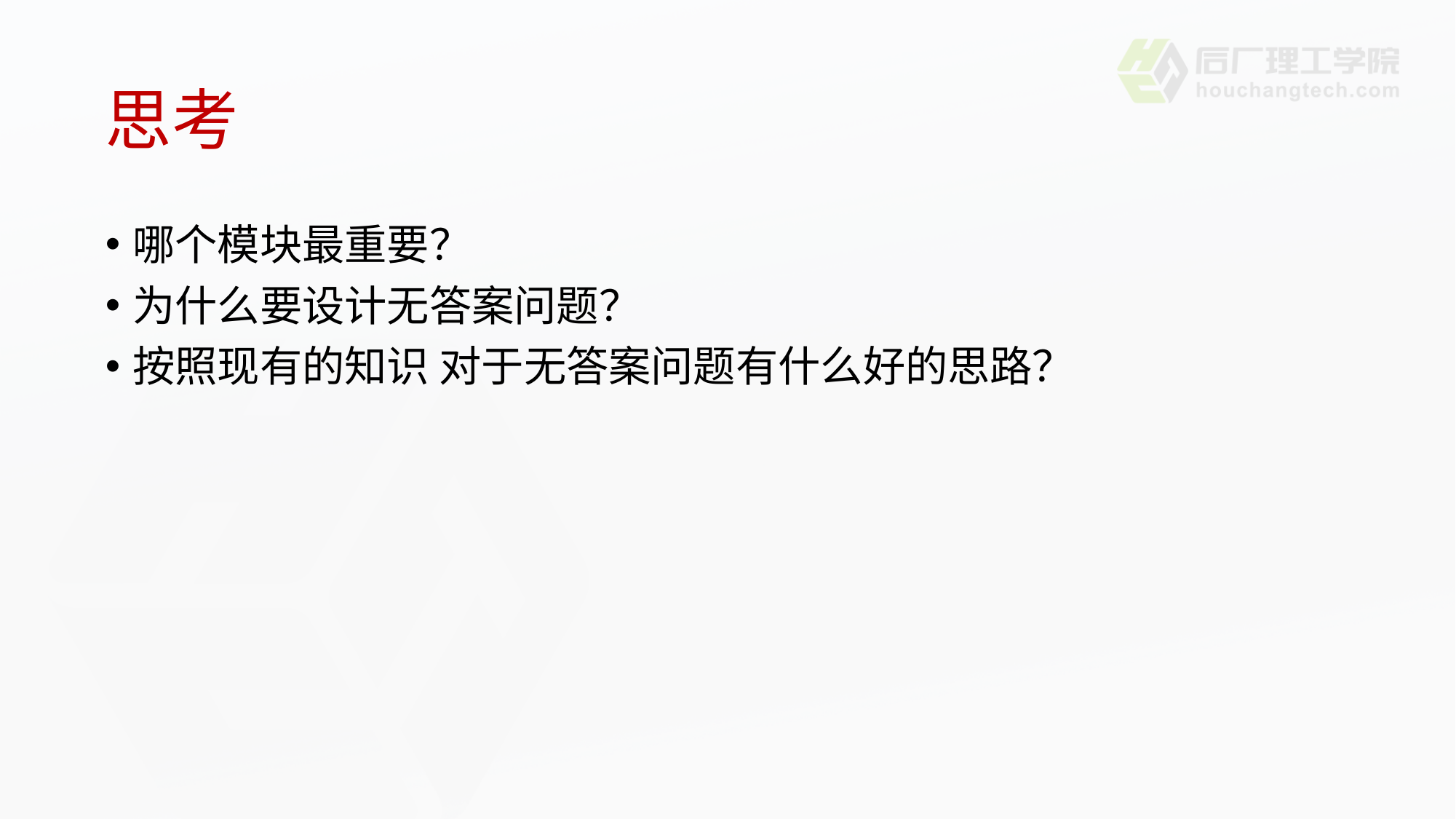

# 思考
哪个模块最重要？
为什么要设计无答案问题？
按照现有的知识 对于无答案问题有什么好的思路？